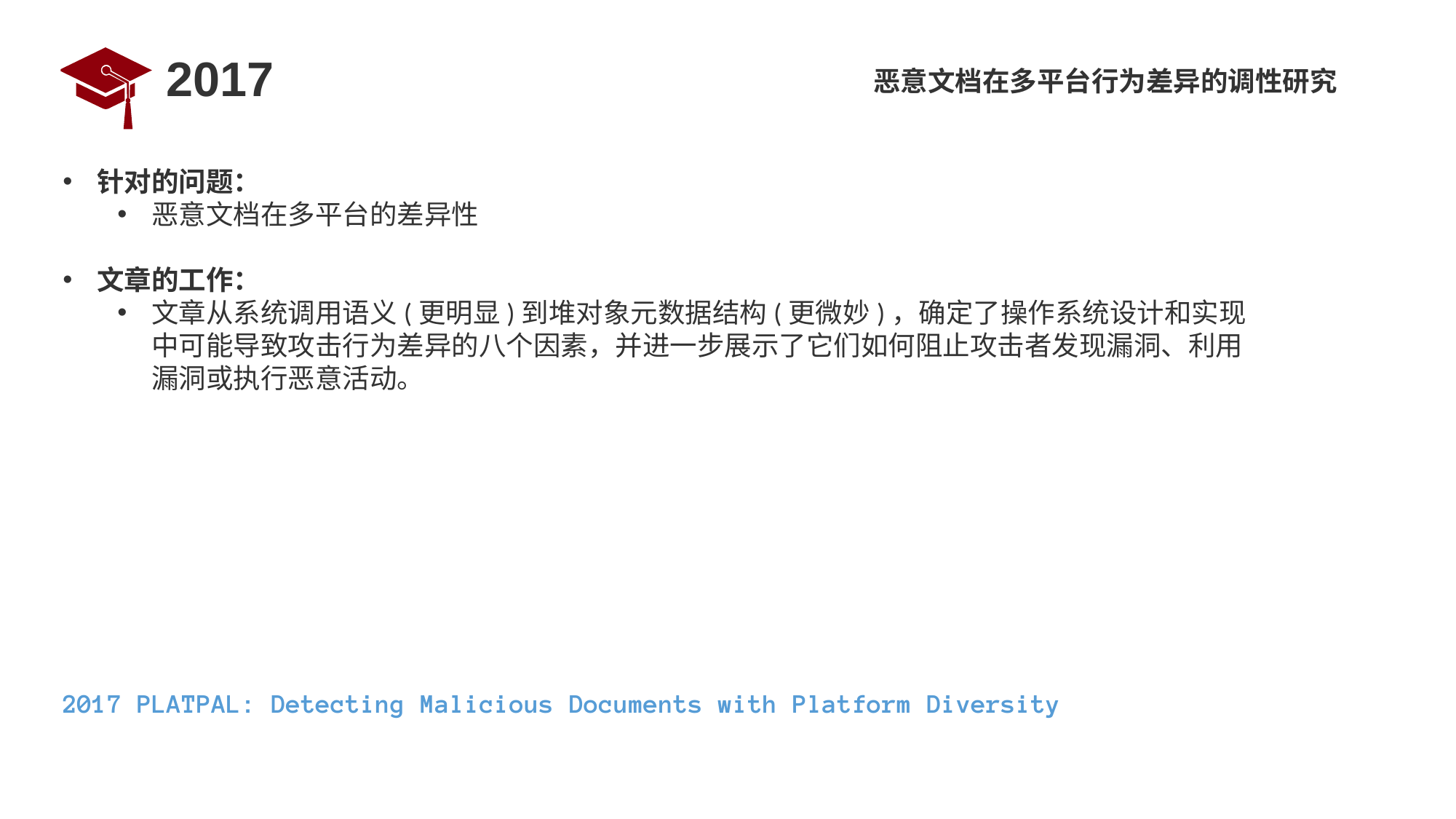

# 2017
恶意文档在多平台行为差异的调性研究
针对的问题：
恶意文档在多平台的差异性

文章的工作：
文章从系统调用语义(更明显)到堆对象元数据结构(更微妙)，确定了操作系统设计和实现中可能导致攻击行为差异的八个因素，并进一步展示了它们如何阻止攻击者发现漏洞、利用漏洞或执行恶意活动。
2017 PLATPAL: Detecting Malicious Documents with Platform Diversity